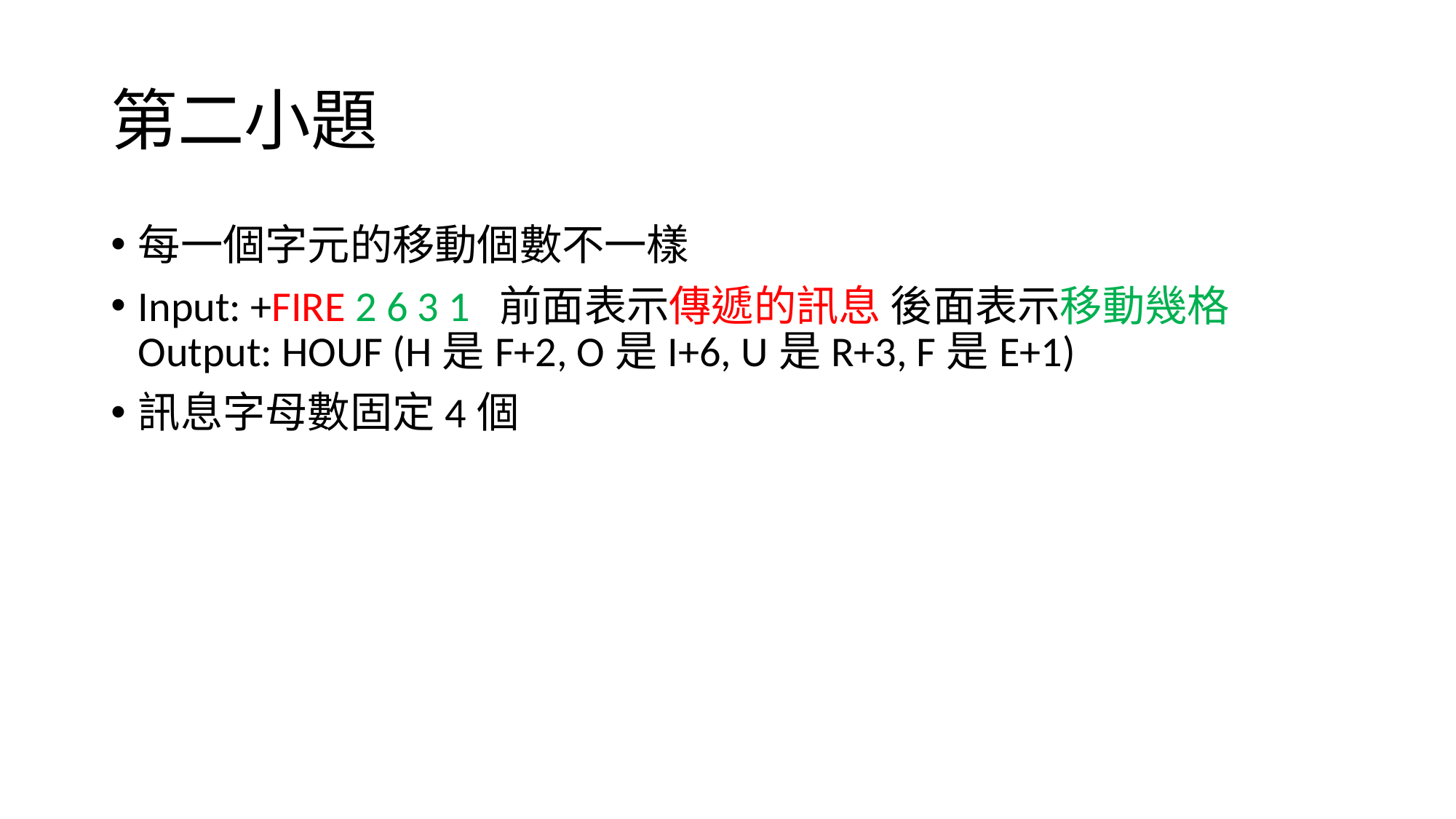

# 第二小題
每一個字元的移動個數不一樣
Input: +FIRE 2 6 3 1  前面表示傳遞的訊息 後面表示移動幾格Output: HOUF (H是F+2, O是I+6, U是R+3, F是E+1)
訊息字母數固定4個